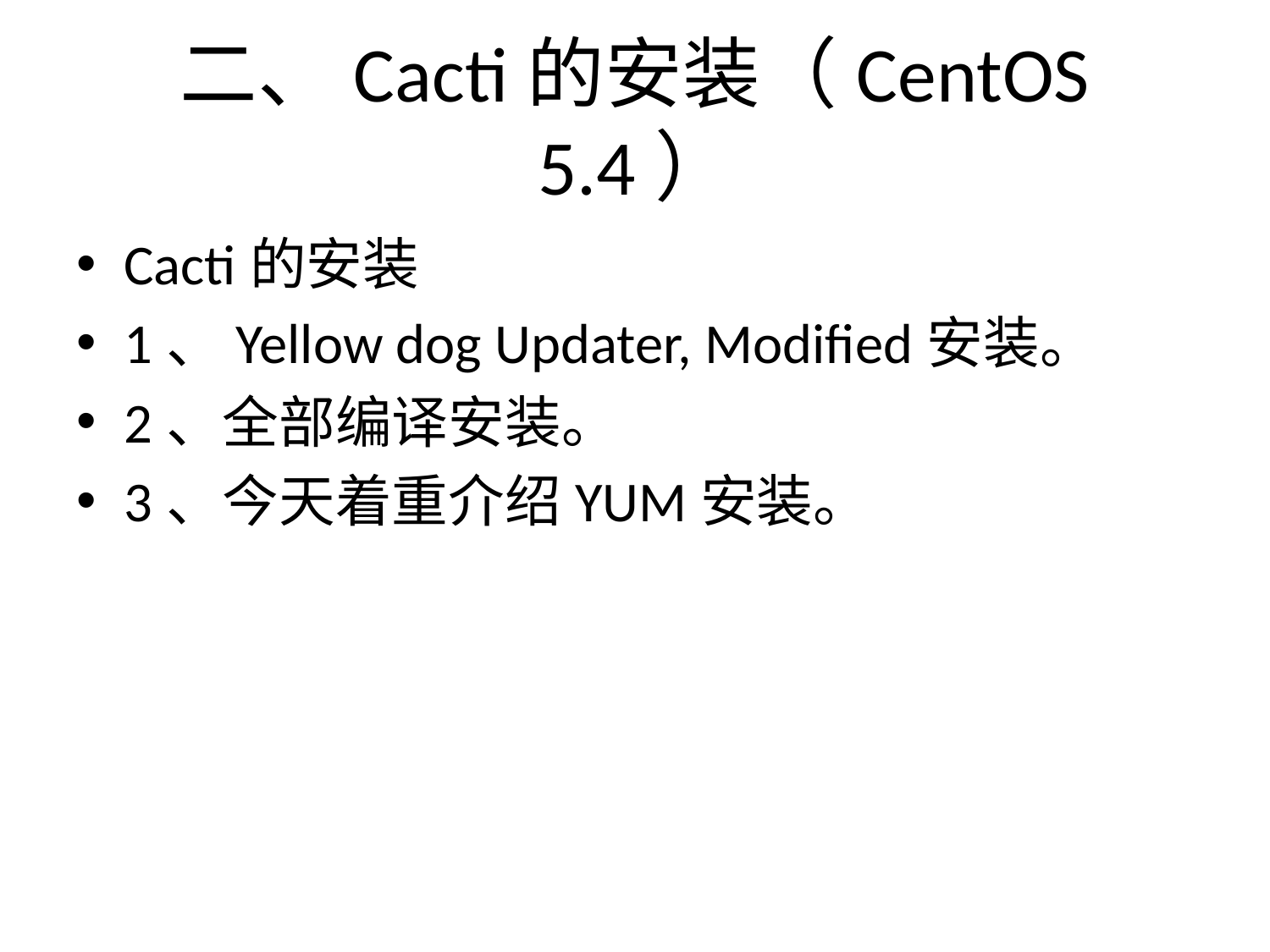

# 二、Cacti的安装（CentOS 5.4）
Cacti的安装
1、Yellow dog Updater, Modified安装。
2、全部编译安装。
3、今天着重介绍YUM安装。